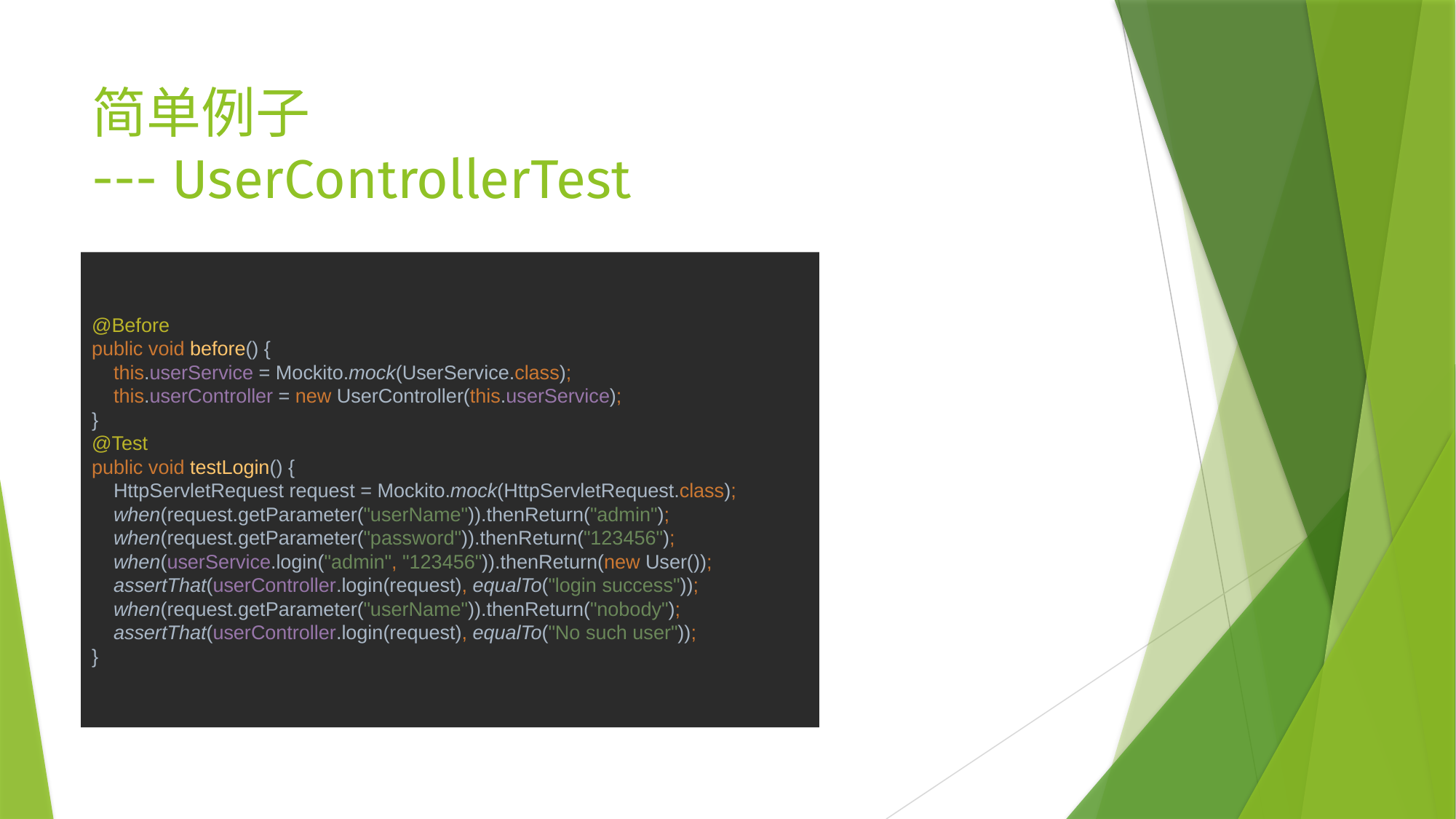

# 简单例子 --- UserControllerTest
@Before
public void before() {
    this.userService = Mockito.mock(UserService.class);
    this.userController = new UserController(this.userService);
}
@Test
public void testLogin() {
    HttpServletRequest request = Mockito.mock(HttpServletRequest.class);
    when(request.getParameter("userName")).thenReturn("admin");
    when(request.getParameter("password")).thenReturn("123456");
    when(userService.login("admin", "123456")).thenReturn(new User());
    assertThat(userController.login(request), equalTo("login success"));
    when(request.getParameter("userName")).thenReturn("nobody");
    assertThat(userController.login(request), equalTo("No such user"));
}